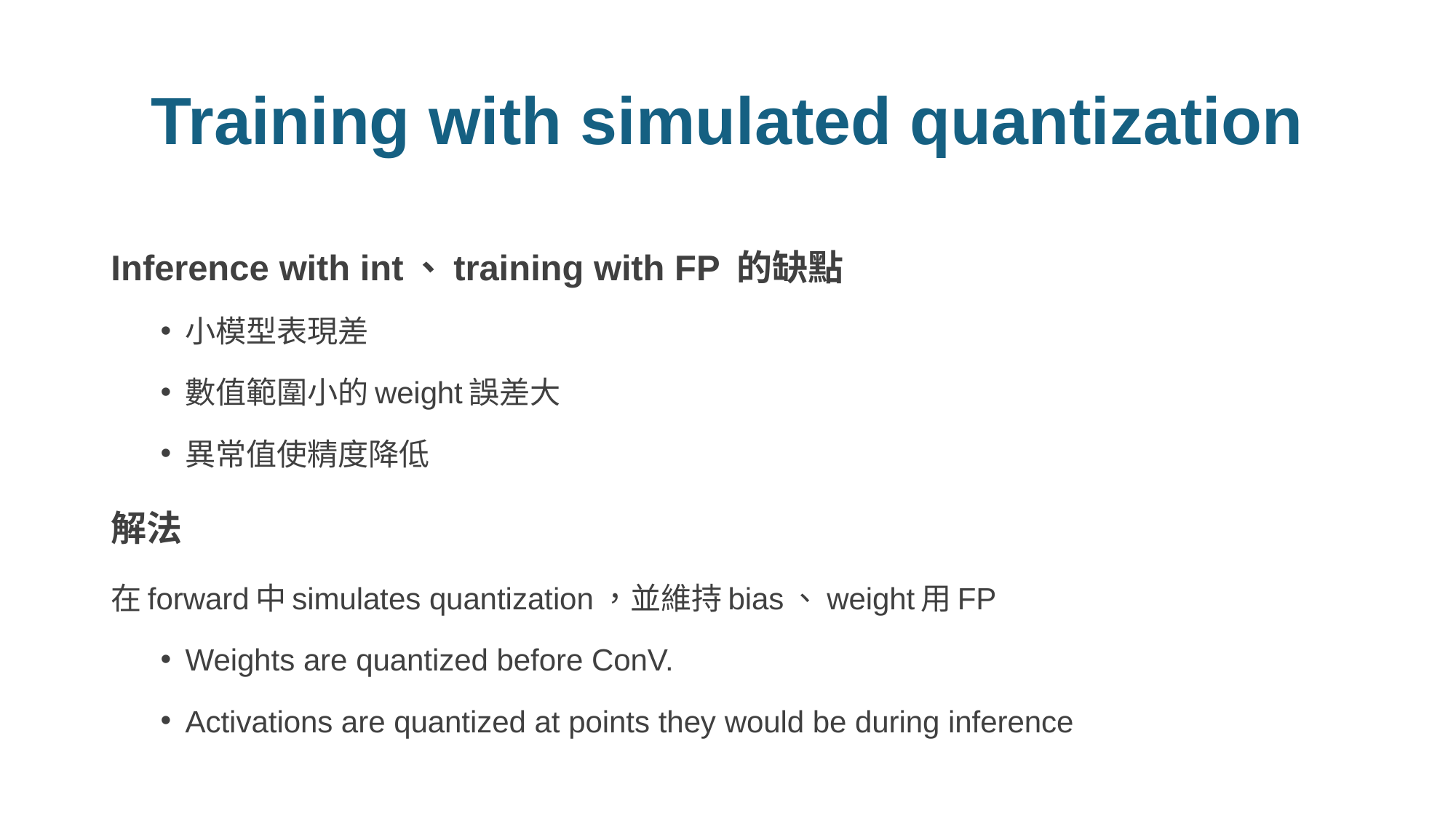

# Training with simulated quantization
Inference with int、training with FP 的缺點
小模型表現差
數值範圍小的weight誤差大
異常值使精度降低
解法
在forward中simulates quantization，並維持bias、weight用FP
Weights are quantized before ConV.
Activations are quantized at points they would be during inference